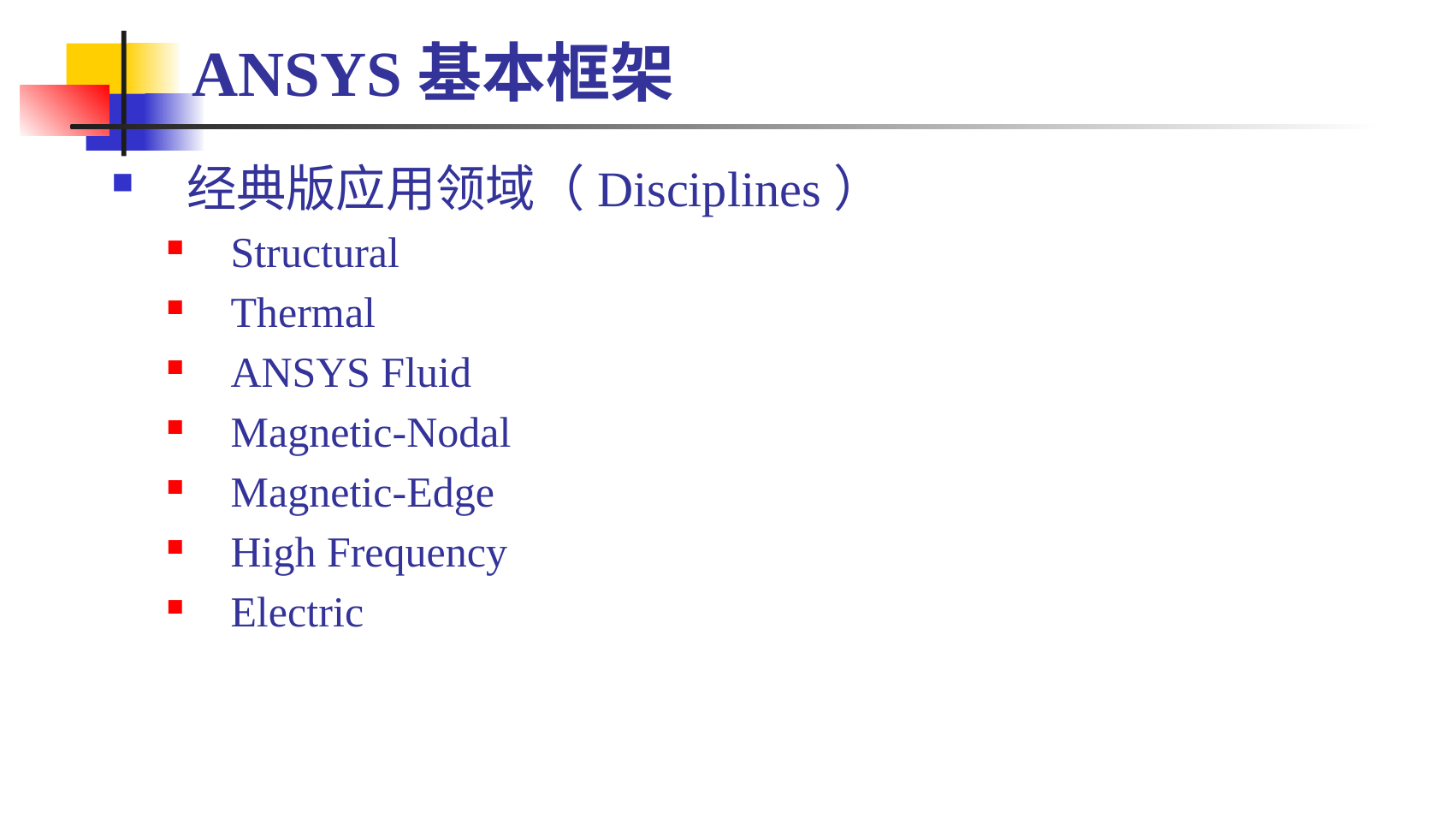

# ANSYS基本框架
经典版应用领域（Disciplines）
Structural
Thermal
ANSYS Fluid
Magnetic-Nodal
Magnetic-Edge
High Frequency
Electric